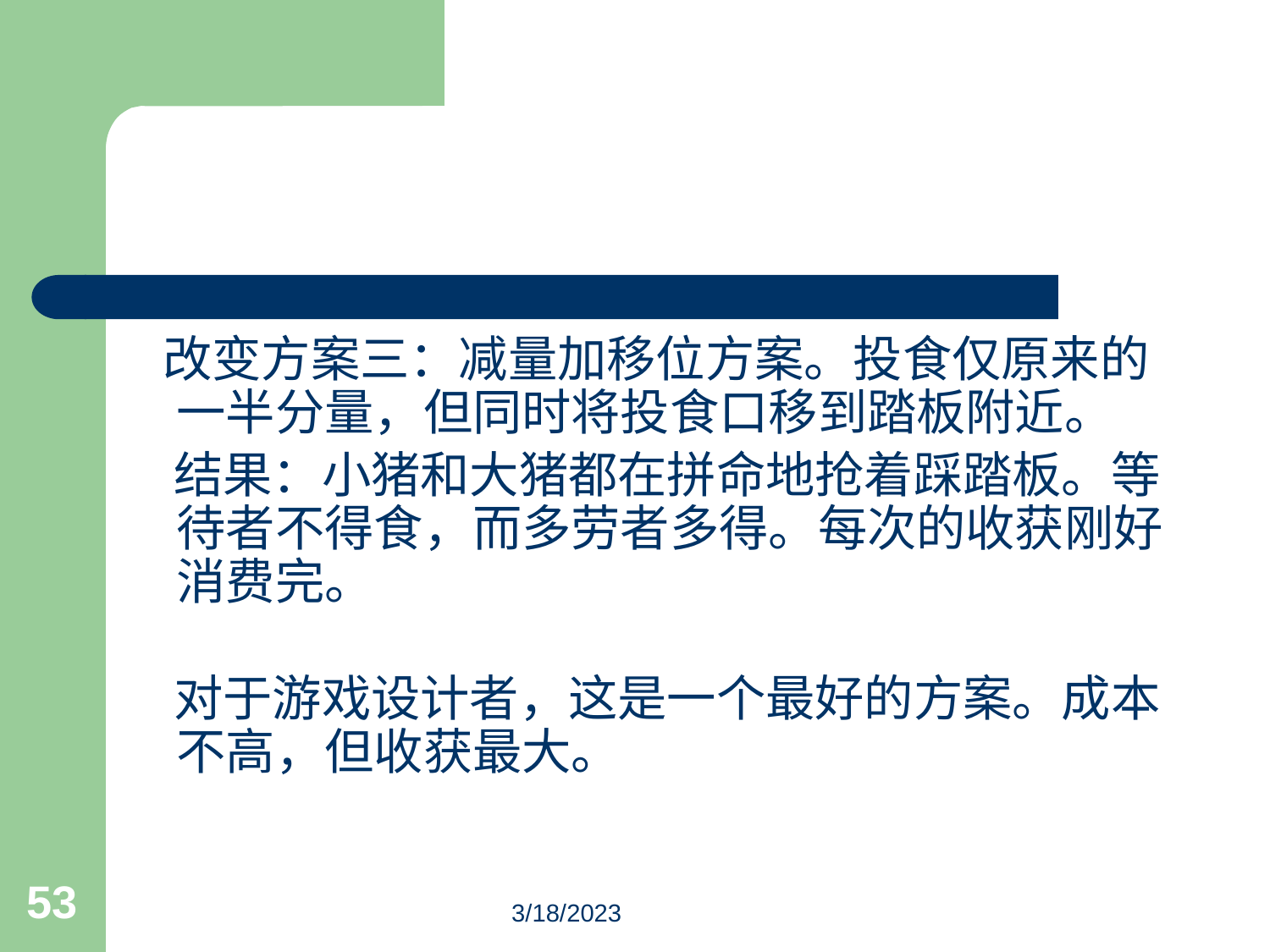

#
  改变方案三：减量加移位方案。投食仅原来的一半分量，但同时将投食口移到踏板附近。
   结果：小猪和大猪都在拼命地抢着踩踏板。等待者不得食，而多劳者多得。每次的收获刚好消费完。
   对于游戏设计者，这是一个最好的方案。成本不高，但收获最大。
53
3/18/2023